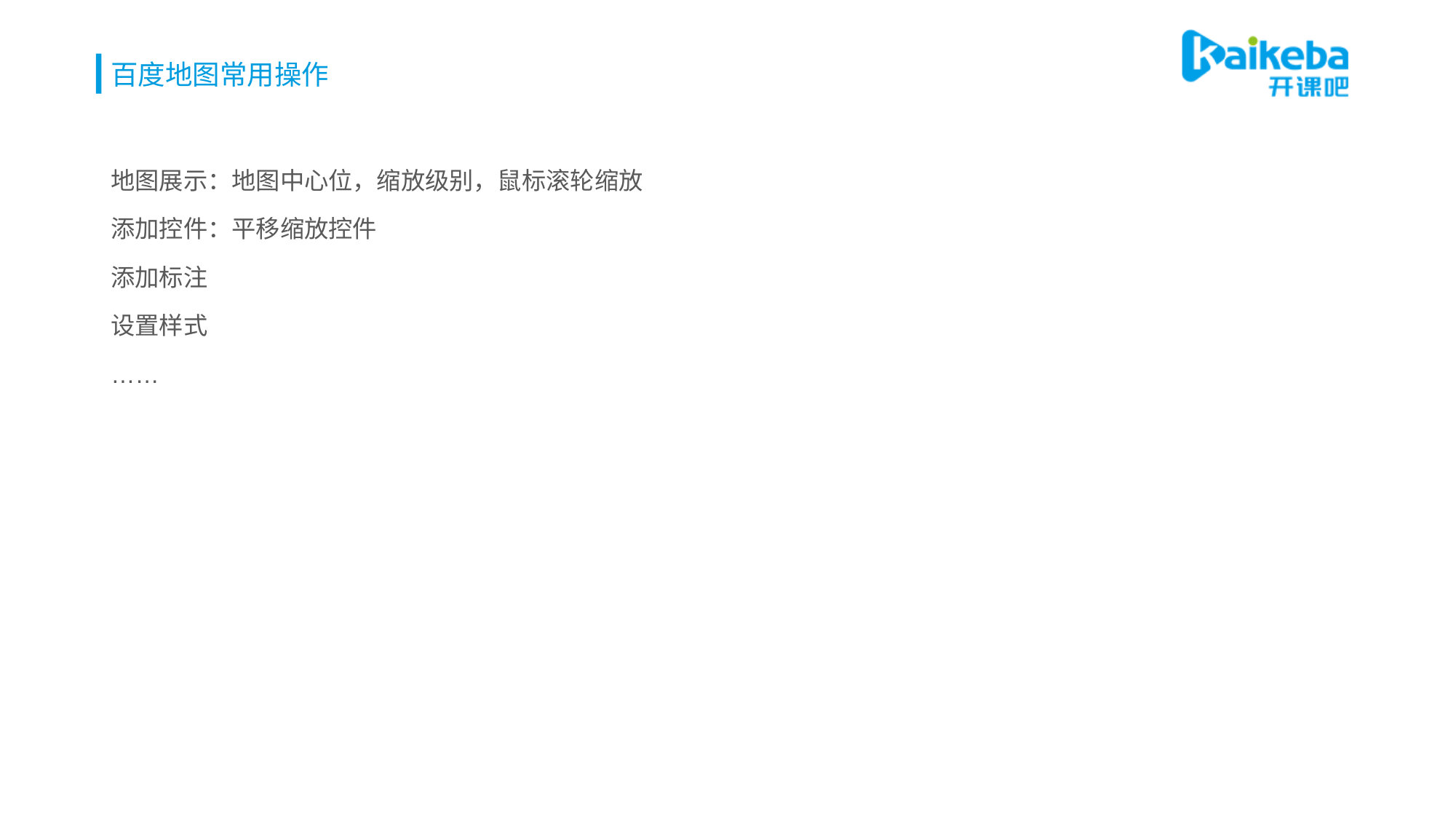

# 百度地图常用操作
地图展示：地图中心位，缩放级别，鼠标滚轮缩放
添加控件：平移缩放控件
添加标注
设置样式
……